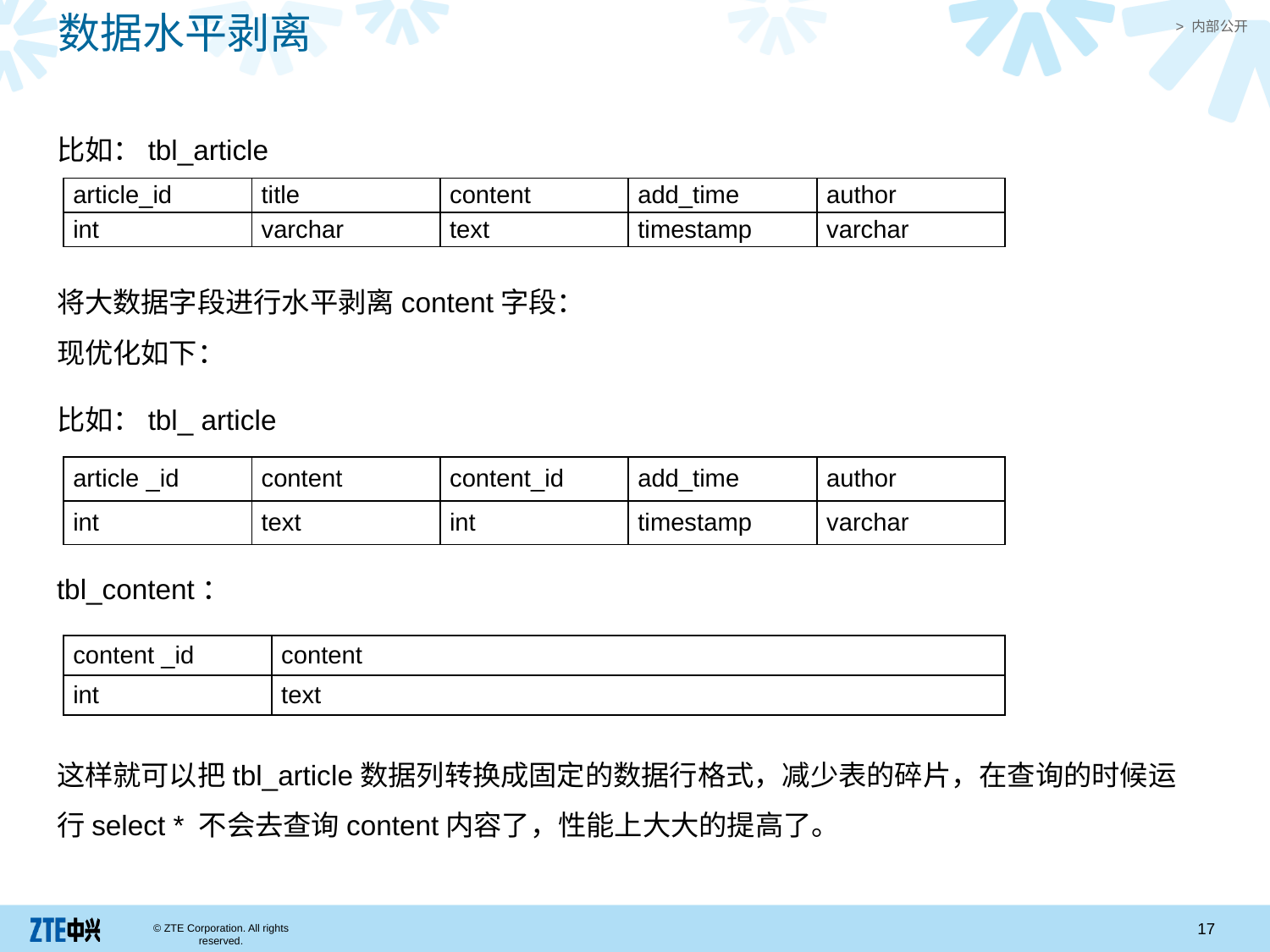

数据水平剥离
比如：tbl_article

将大数据字段进行水平剥离content字段：
现优化如下：

比如：tbl_ article

tbl_content：

这样就可以把tbl_article数据列转换成固定的数据行格式，减少表的碎片，在查询的时候运行select * 不会去查询content内容了，性能上大大的提高了。
| article\_id | title | content | add\_time | author |
| --- | --- | --- | --- | --- |
| int | varchar | text | timestamp | varchar |
| article \_id | content | content\_id | add\_time | author |
| --- | --- | --- | --- | --- |
| int | text | int | timestamp | varchar |
| content \_id | content |
| --- | --- |
| int | text |
17